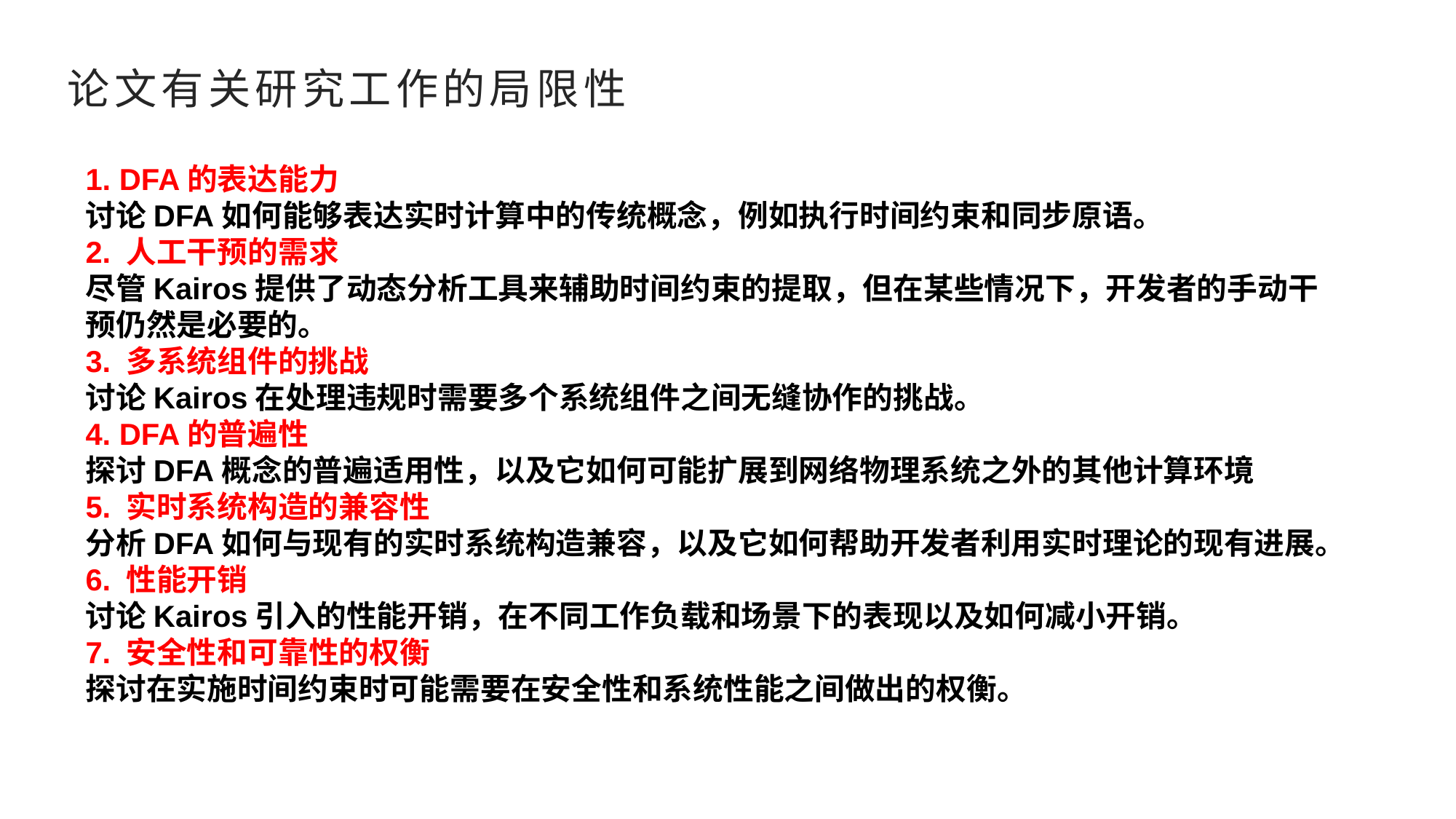

# 论文有关研究工作的局限性
1. DFA的表达能力
讨论DFA如何能够表达实时计算中的传统概念，例如执行时间约束和同步原语。
2. 人工干预的需求
尽管Kairos提供了动态分析工具来辅助时间约束的提取，但在某些情况下，开发者的手动干预仍然是必要的。
3. 多系统组件的挑战
讨论Kairos在处理违规时需要多个系统组件之间无缝协作的挑战。
4. DFA的普遍性
探讨DFA概念的普遍适用性，以及它如何可能扩展到网络物理系统之外的其他计算环境
5. 实时系统构造的兼容性
分析DFA如何与现有的实时系统构造兼容，以及它如何帮助开发者利用实时理论的现有进展。
6. 性能开销
讨论Kairos引入的性能开销，在不同工作负载和场景下的表现以及如何减小开销。
7. 安全性和可靠性的权衡
探讨在实施时间约束时可能需要在安全性和系统性能之间做出的权衡。